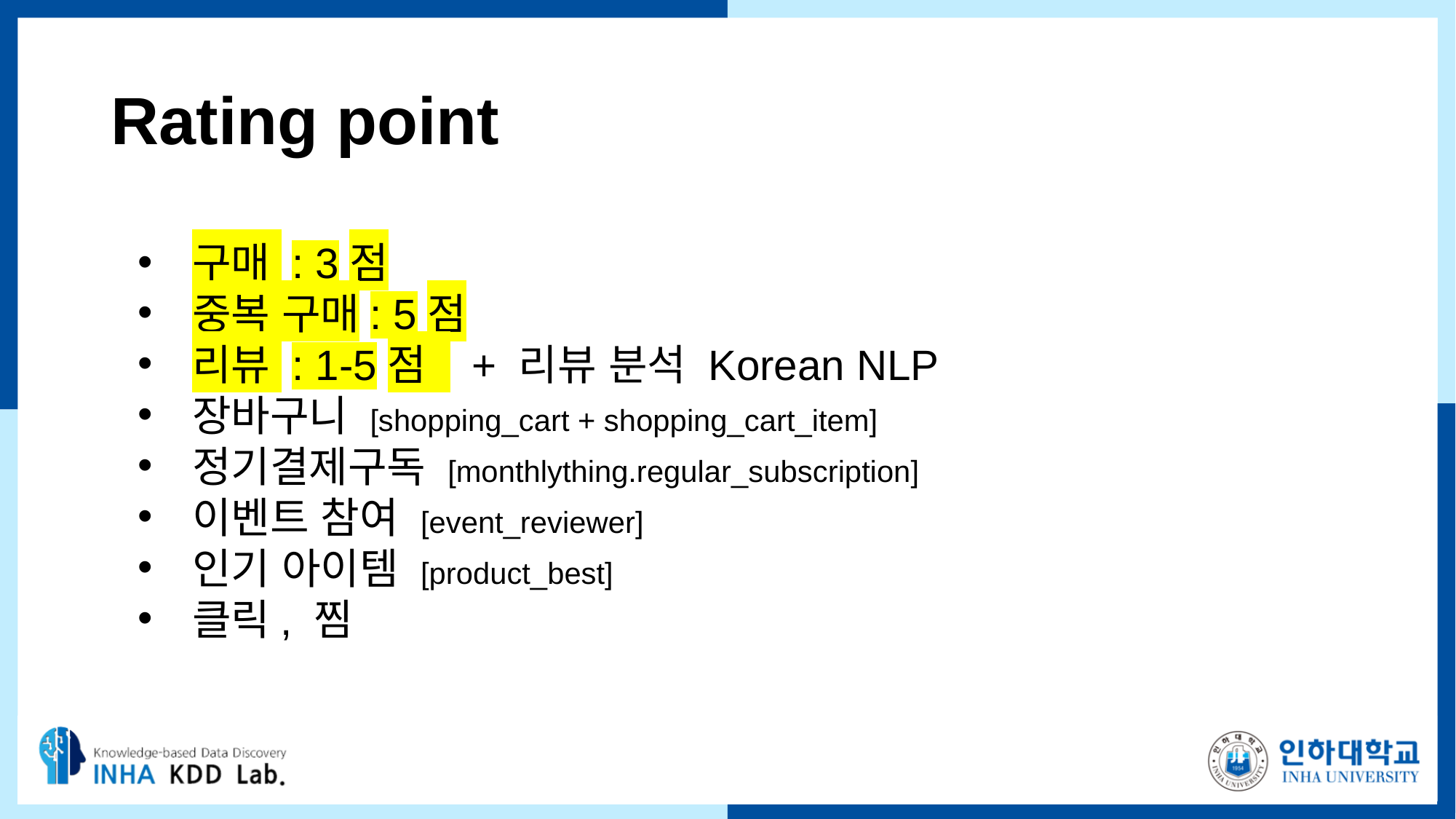

# Rating point
구매 : 3점
중복 구매: 5점
리뷰 : 1-5점   + 리뷰 분석 Korean NLP
장바구니 [shopping_cart + shopping_cart_item]
정기결제구독 [monthlything.regular_subscription]
이벤트 참여 [event_reviewer]
인기 아이템 [product_best]
클릭, 찜
9